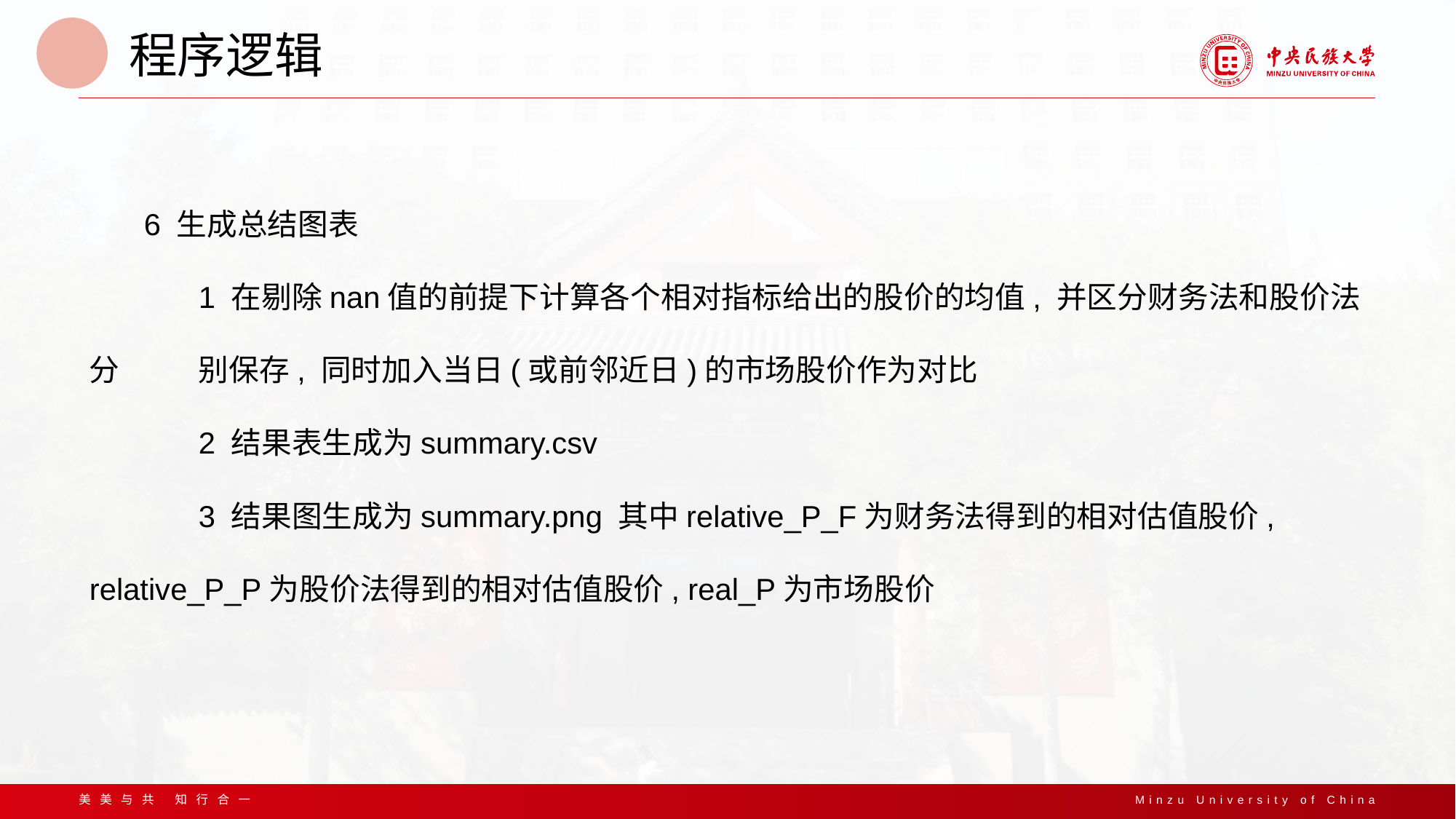

程序逻辑
6 生成总结图表
	1 在剔除nan值的前提下计算各个相对指标给出的股价的均值, 并区分财务法和股价法分	别保存, 同时加入当日(或前邻近日)的市场股价作为对比
	2 结果表生成为summary.csv
	3 结果图生成为summary.png 其中relative_P_F为财务法得到的相对估值股价, 	relative_P_P为股价法得到的相对估值股价, real_P为市场股价
美美与共 知行合一
Minzu University of China